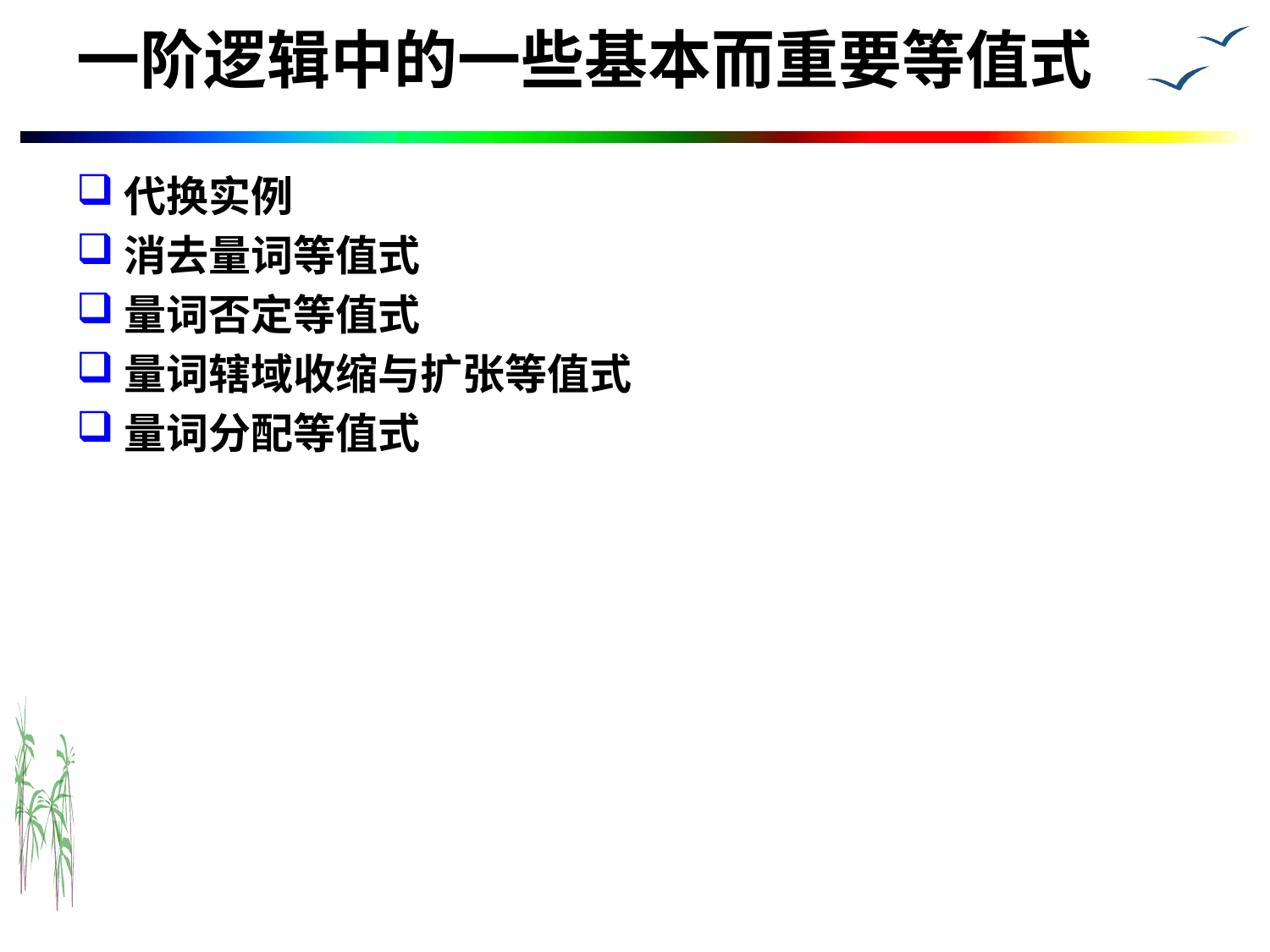

# 一阶逻辑中的一些基本而重要等值式
代换实例
消去量词等值式
量词否定等值式
量词辖域收缩与扩张等值式
量词分配等值式